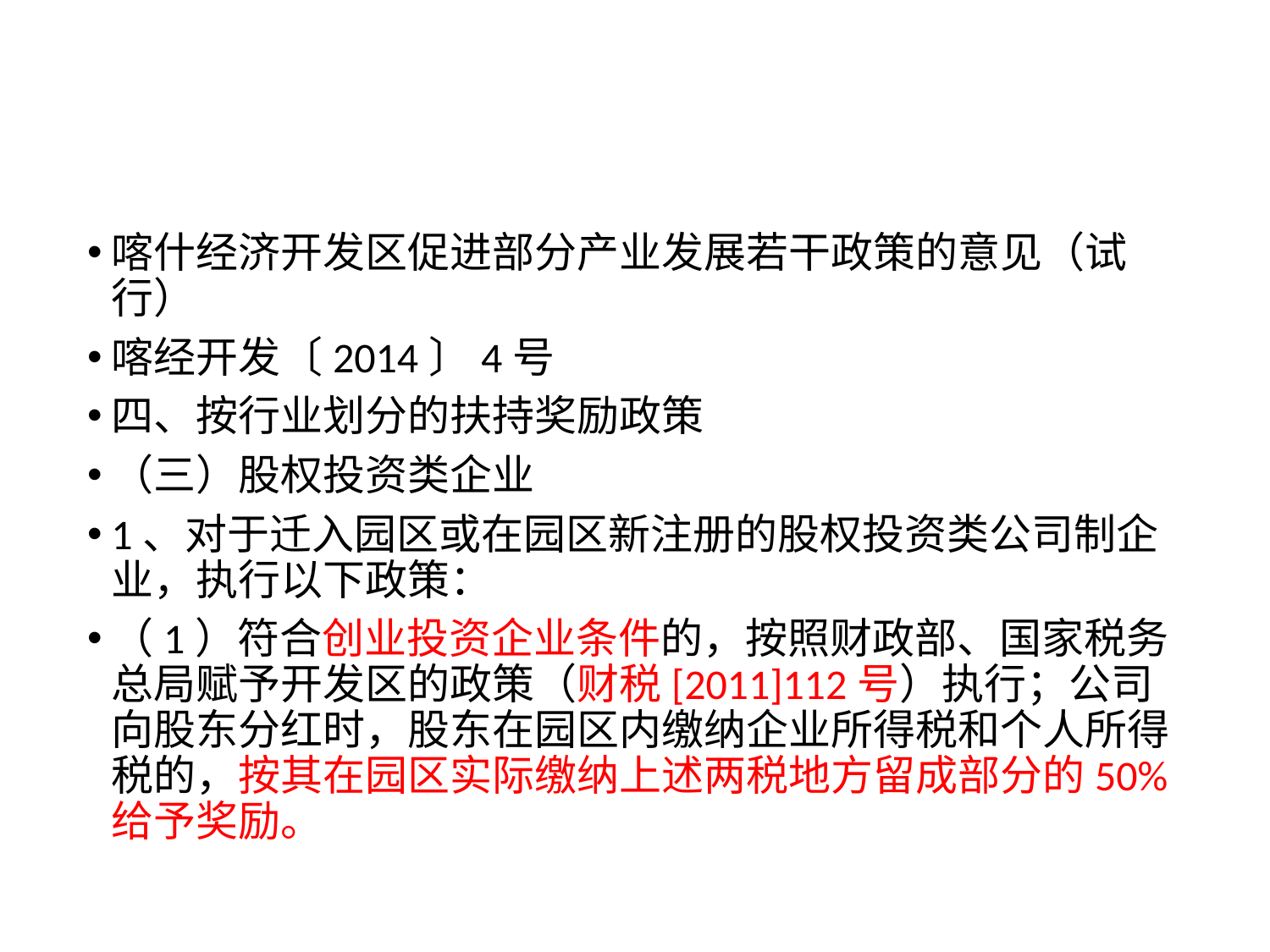

#
喀什经济开发区促进部分产业发展若干政策的意见（试行）
喀经开发〔2014〕4号
四、按行业划分的扶持奖励政策
（三）股权投资类企业
1、对于迁入园区或在园区新注册的股权投资类公司制企业，执行以下政策：
（1）符合创业投资企业条件的，按照财政部、国家税务总局赋予开发区的政策（财税[2011]112号）执行；公司向股东分红时，股东在园区内缴纳企业所得税和个人所得税的，按其在园区实际缴纳上述两税地方留成部分的50%给予奖励。